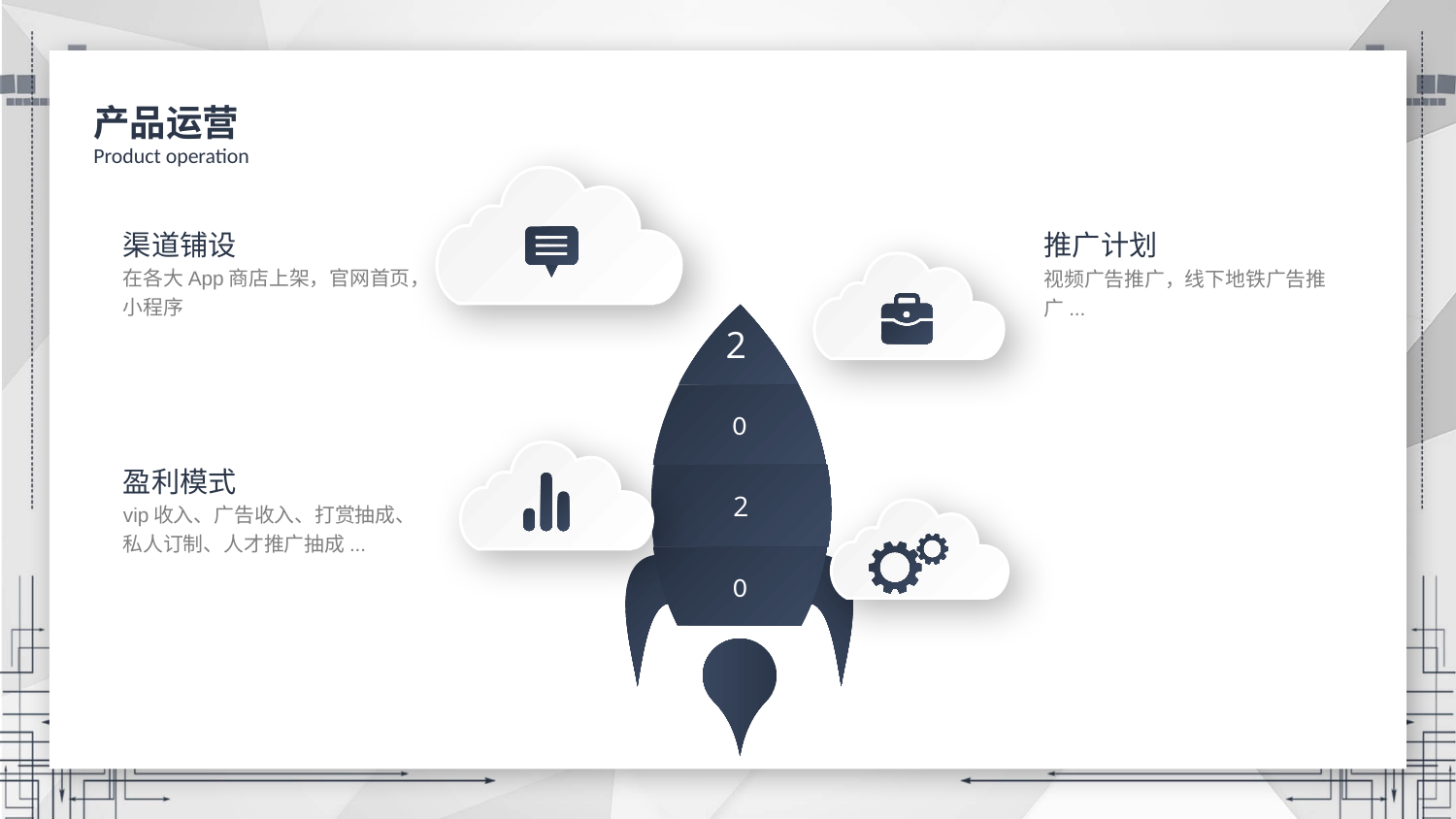

产品运营
Product operation

渠道铺设
在各大App商店上架，官网首页，小程序
推广计划
视频广告推广，线下地铁广告推广...

0
2
0

2

盈利模式
vip收入、广告收入、打赏抽成、私人订制、人才推广抽成...